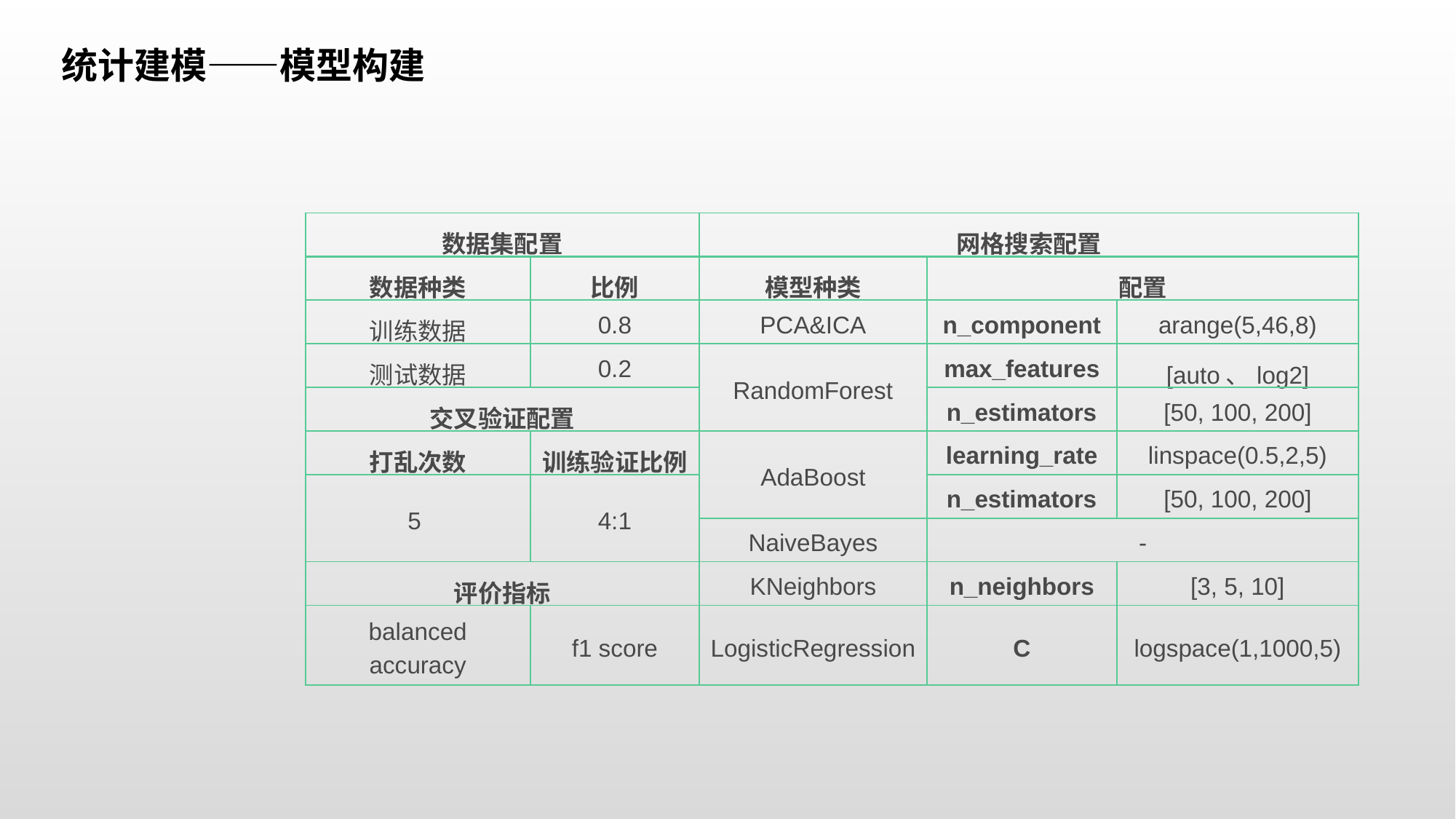

统计建模——模型构建
| 数据集配置 |  | 网格搜索配置 |  |  |
| --- | --- | --- | --- | --- |
| 数据种类 | 比例 | 模型种类 | 配置 |  |
| 训练数据 | 0.8 | PCA&ICA | n\_component | arange(5,46,8) |
| 测试数据 | 0.2 | RandomForest | max\_features | [auto、log2] |
| 交叉验证配置 |  |  | n\_estimators | [50, 100, 200] |
| 打乱次数 | 训练验证比例 | AdaBoost | learning\_rate | linspace(0.5,2,5) |
| 5 | 4:1 |  | n\_estimators | [50, 100, 200] |
|  |  | NaiveBayes | - |  |
| 评价指标 |  | KNeighbors | n\_neighbors | [3, 5, 10] |
| balanced accuracy | f1 score | LogisticRegression | C | logspace(1,1000,5) |